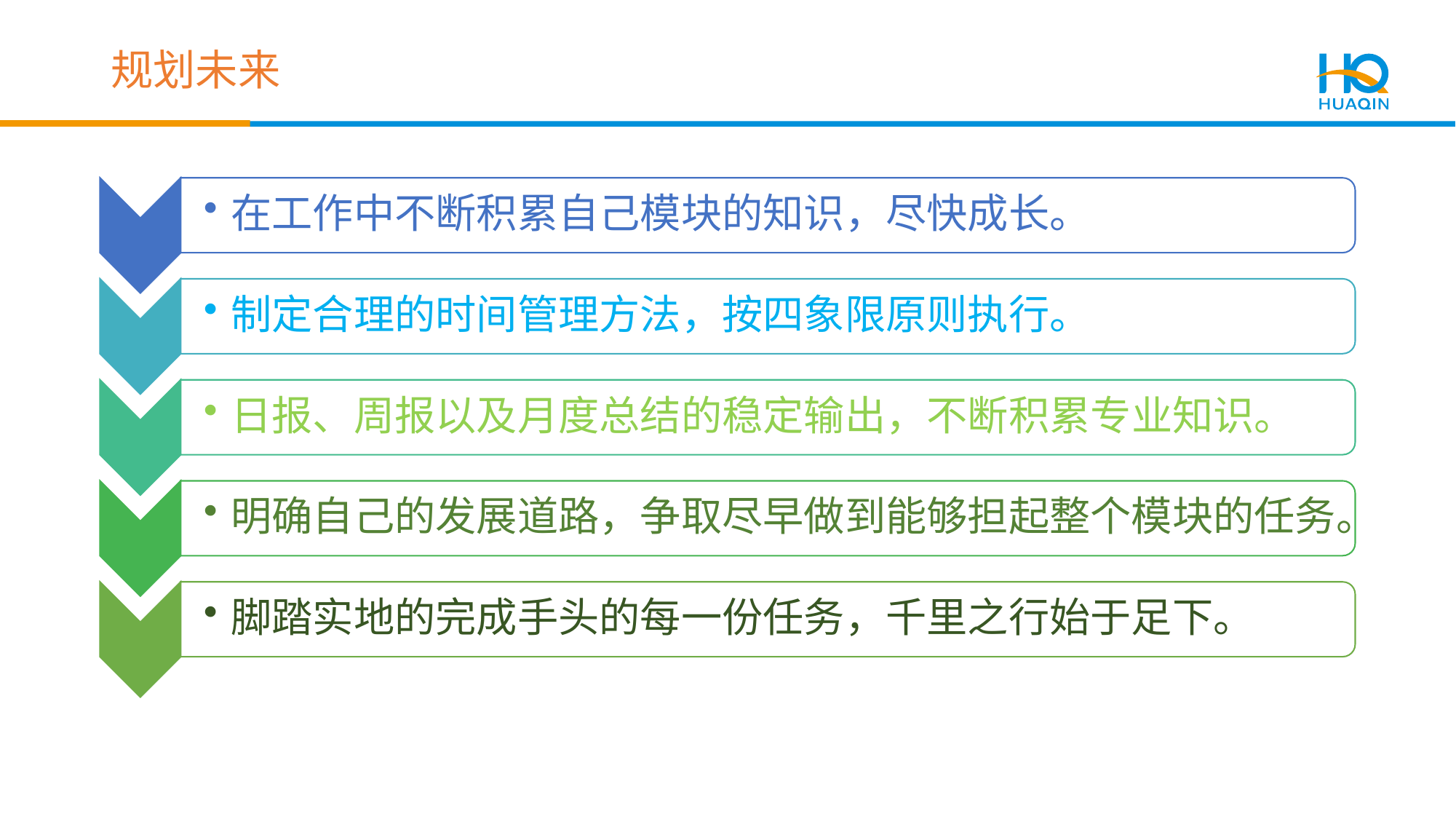

# 规划未来

在工作中不断积累自己模块的知识，尽快成长。

制定合理的时间管理方法，按四象限原则执行。

日报、周报以及月度总结的稳定输出，不断积累专业知识。

明确自己的发展道路，争取尽早做到能够担起整个模块的任务。

脚踏实地的完成手头的每一份任务，千里之行始于足下。